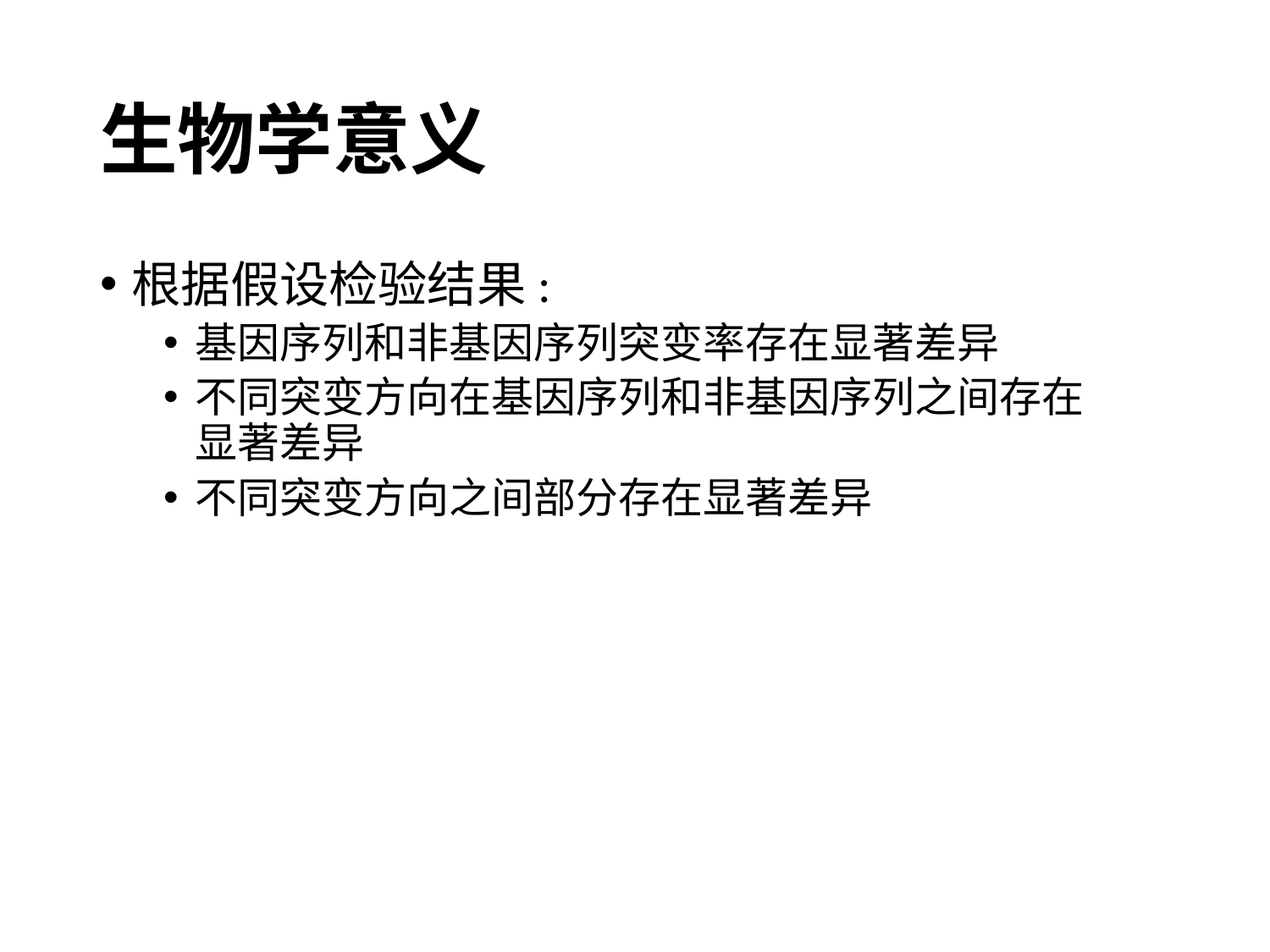

# 生物学意义
根据假设检验结果:
基因序列和非基因序列突变率存在显著差异
不同突变方向在基因序列和非基因序列之间存在显著差异
不同突变方向之间部分存在显著差异